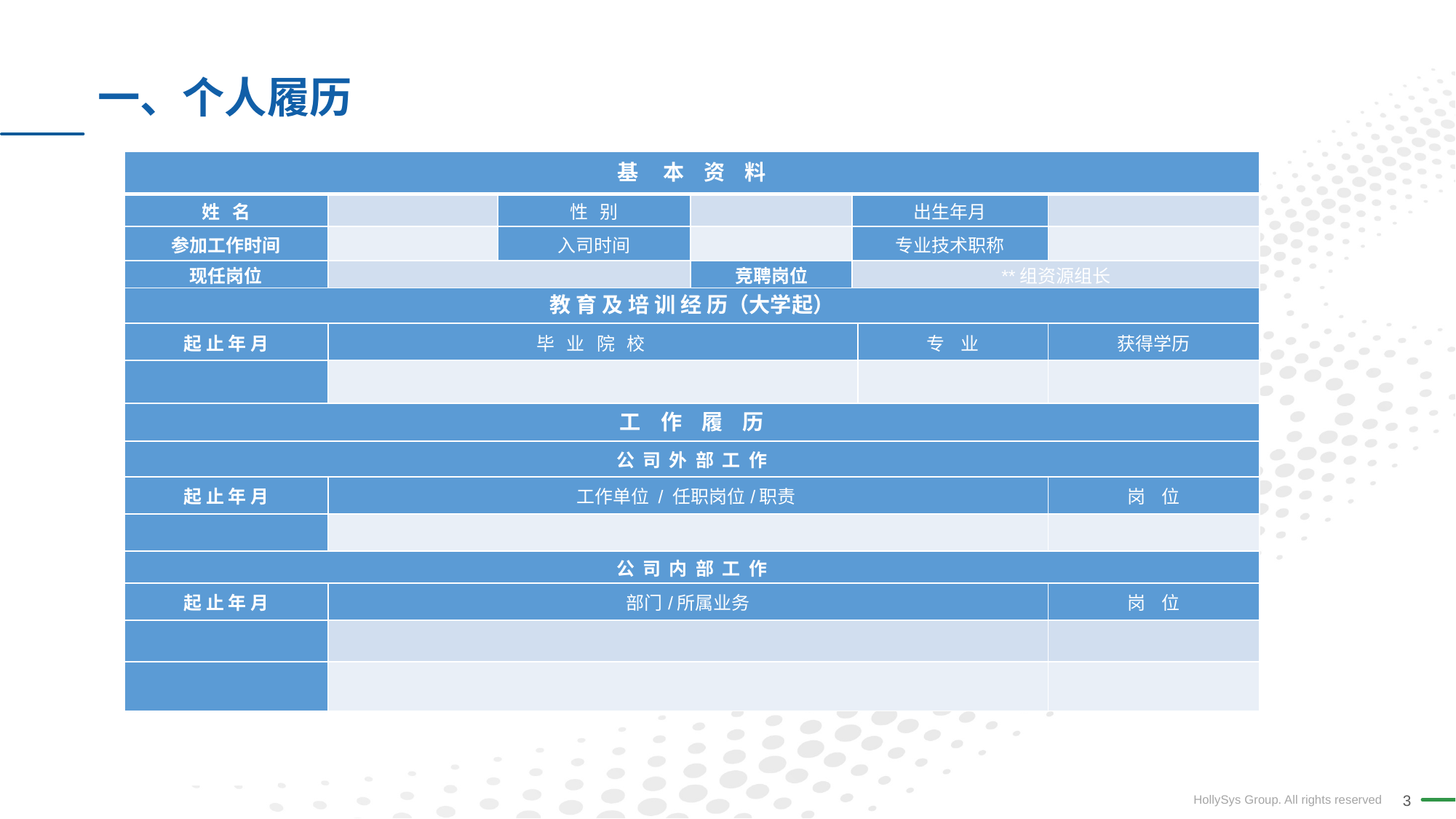

# 一、个人履历
| 基 本 资 料 |  |  |  |  |  |  |
| --- | --- | --- | --- | --- | --- | --- |
| 姓 名 |  | 性 别 |  | 出生年月 |  |  |
| 参加工作时间 |  | 入司时间 |  | 专业技术职称 |  |  |
| 现任岗位 |  |  | 竞聘岗位 | \*\*组资源组长 |  |  |
| 教 育 及 培 训 经 历（大学起） |  |  |  |  |  |  |
| 起 止 年 月 | 毕 业 院 校 |  |  |  | 专 业 | 获得学历 |
|  |  |  |  |  |  |  |
| 工 作 履 历 |  |  |  |  |  |  |
| 公 司 外 部 工 作 |  |  |  |  |  |  |
| 起 止 年 月 | 工作单位 / 任职岗位/职责 |  |  |  |  | 岗 位 |
|  |  |  |  |  |  |  |
| 公 司 内 部 工 作 |  |  |  |  |  |  |
| 起 止 年 月 | 部门/所属业务 |  |  |  |  | 岗 位 |
|  |  |  |  |  |  |  |
|  |  |  |  |  |  |  |